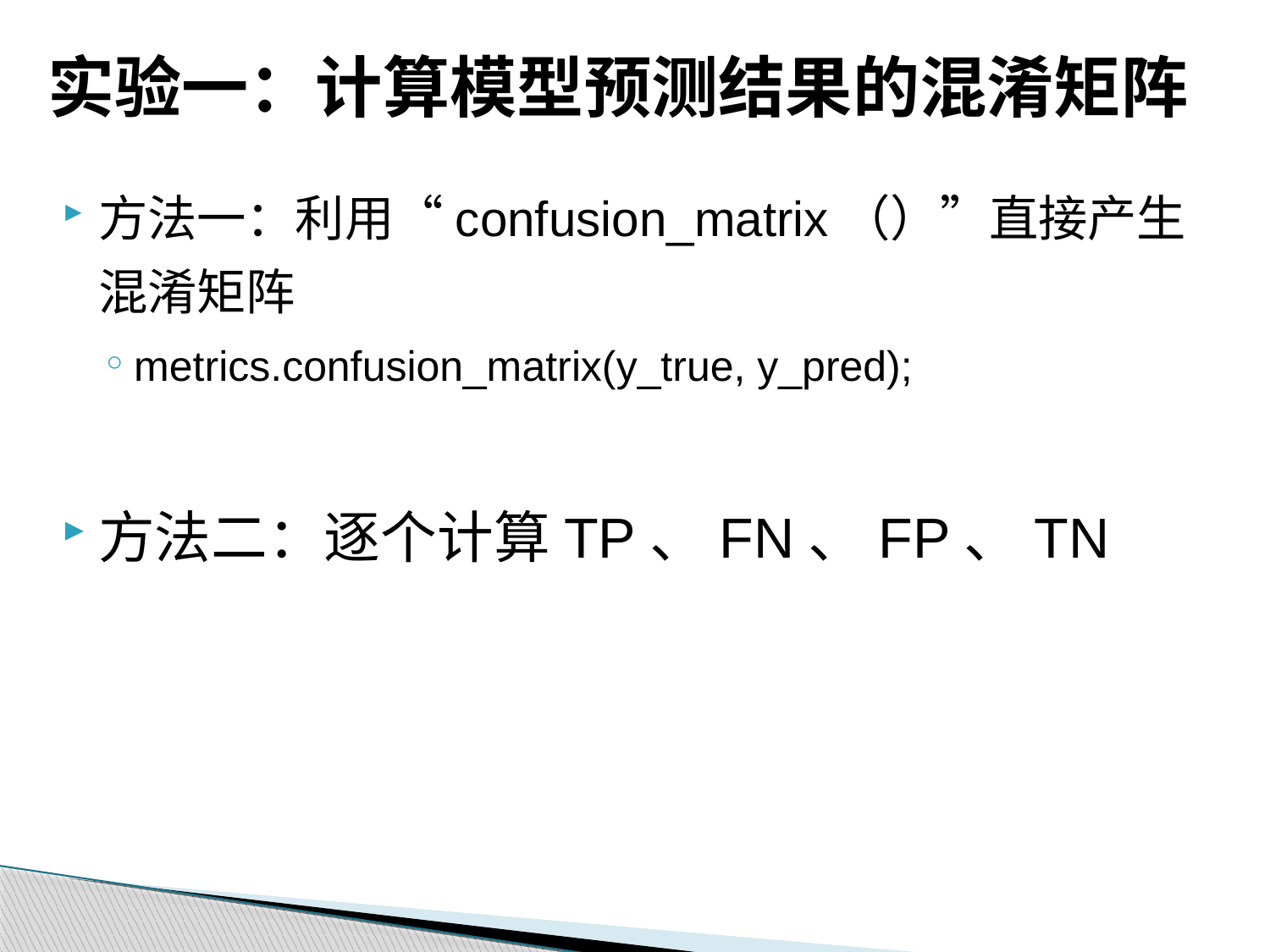

# 实验一：计算模型预测结果的混淆矩阵
方法一：利用“confusion_matrix（）”直接产生混淆矩阵
metrics.confusion_matrix(y_true, y_pred);

方法二：逐个计算TP、FN、FP、TN